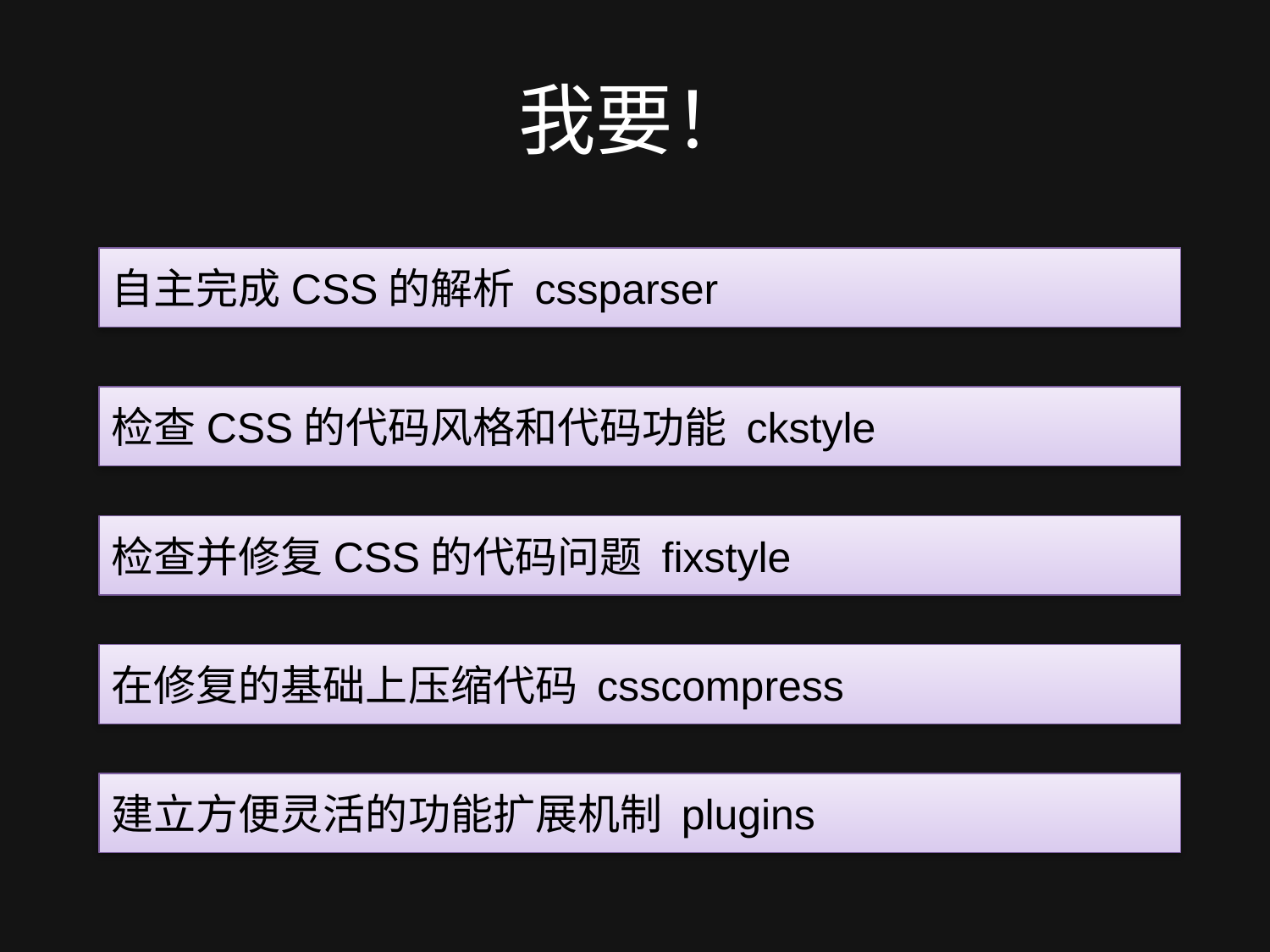

# 我要！
自主完成CSS的解析 cssparser
检查CSS的代码风格和代码功能 ckstyle
检查并修复CSS的代码问题 fixstyle
在修复的基础上压缩代码 csscompress
建立方便灵活的功能扩展机制 plugins